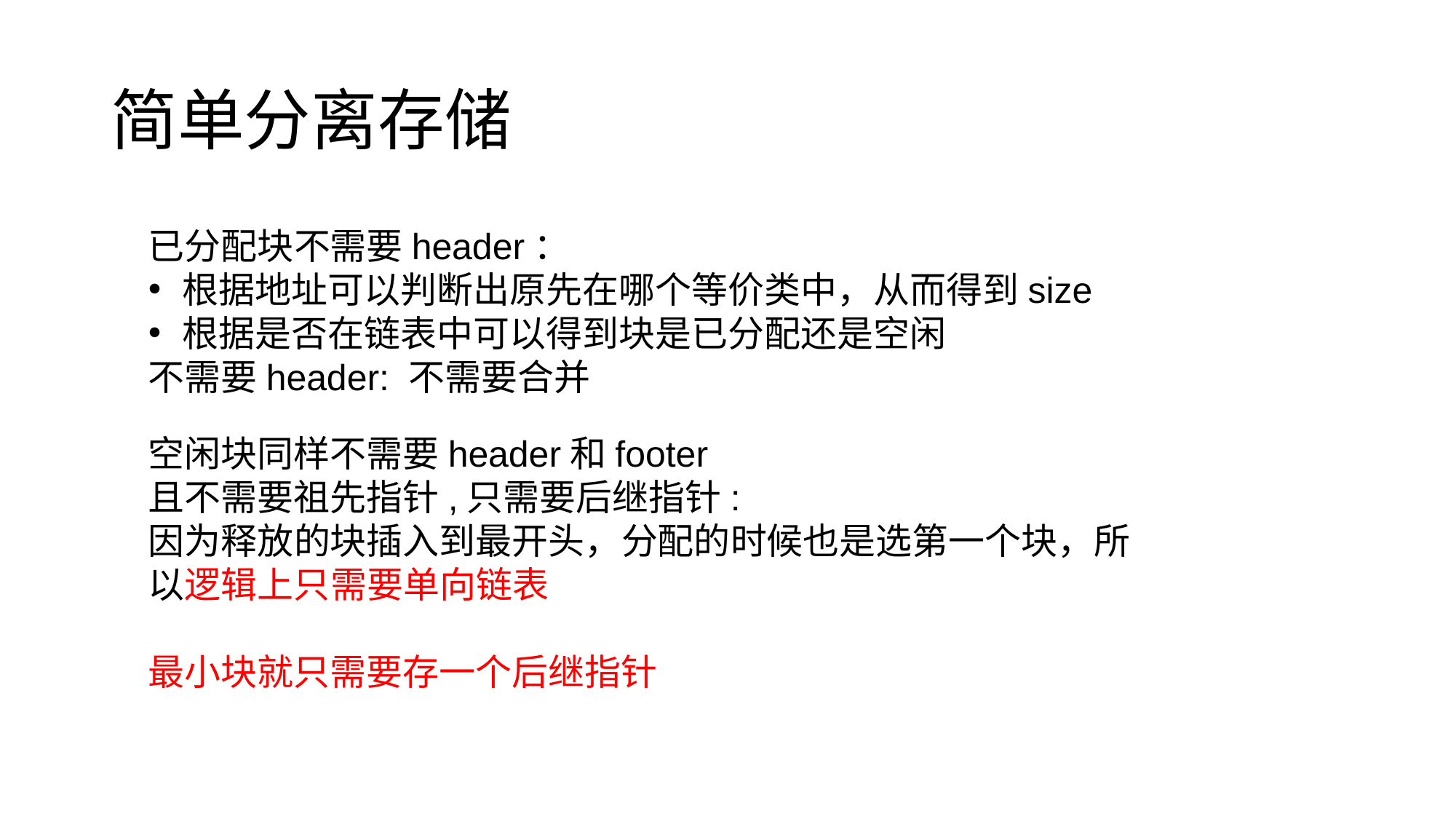

# 简单分离存储
已分配块不需要header：
根据地址可以判断出原先在哪个等价类中，从而得到size
根据是否在链表中可以得到块是已分配还是空闲
不需要header: 不需要合并

空闲块同样不需要header和footer
且不需要祖先指针,只需要后继指针:
因为释放的块插入到最开头，分配的时候也是选第一个块，所以逻辑上只需要单向链表

最小块就只需要存一个后继指针